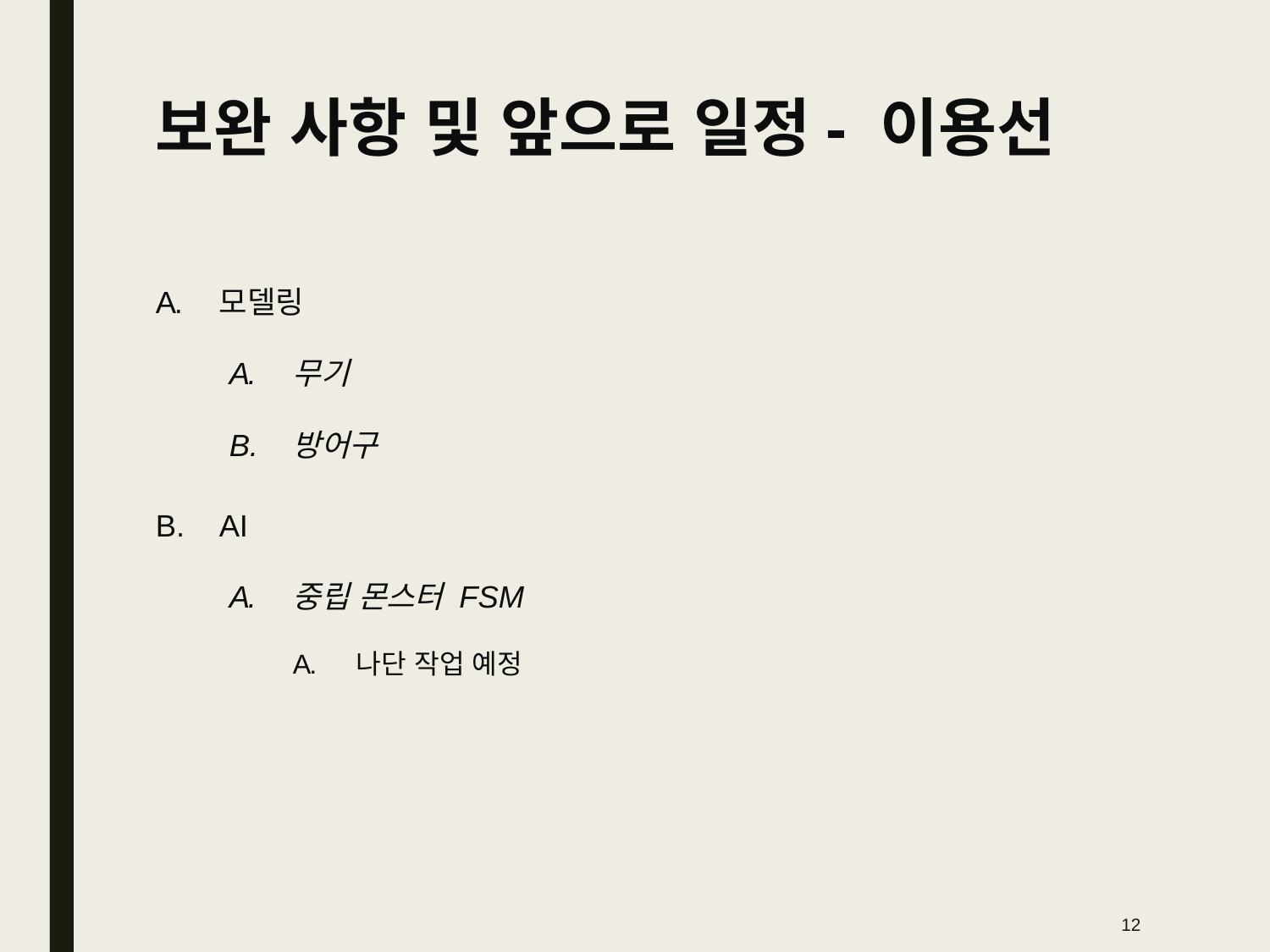

# 보완 사항 및 앞으로 일정- 이용선
모델링
무기
방어구
AI
중립 몬스터 FSM
나단 작업 예정
12